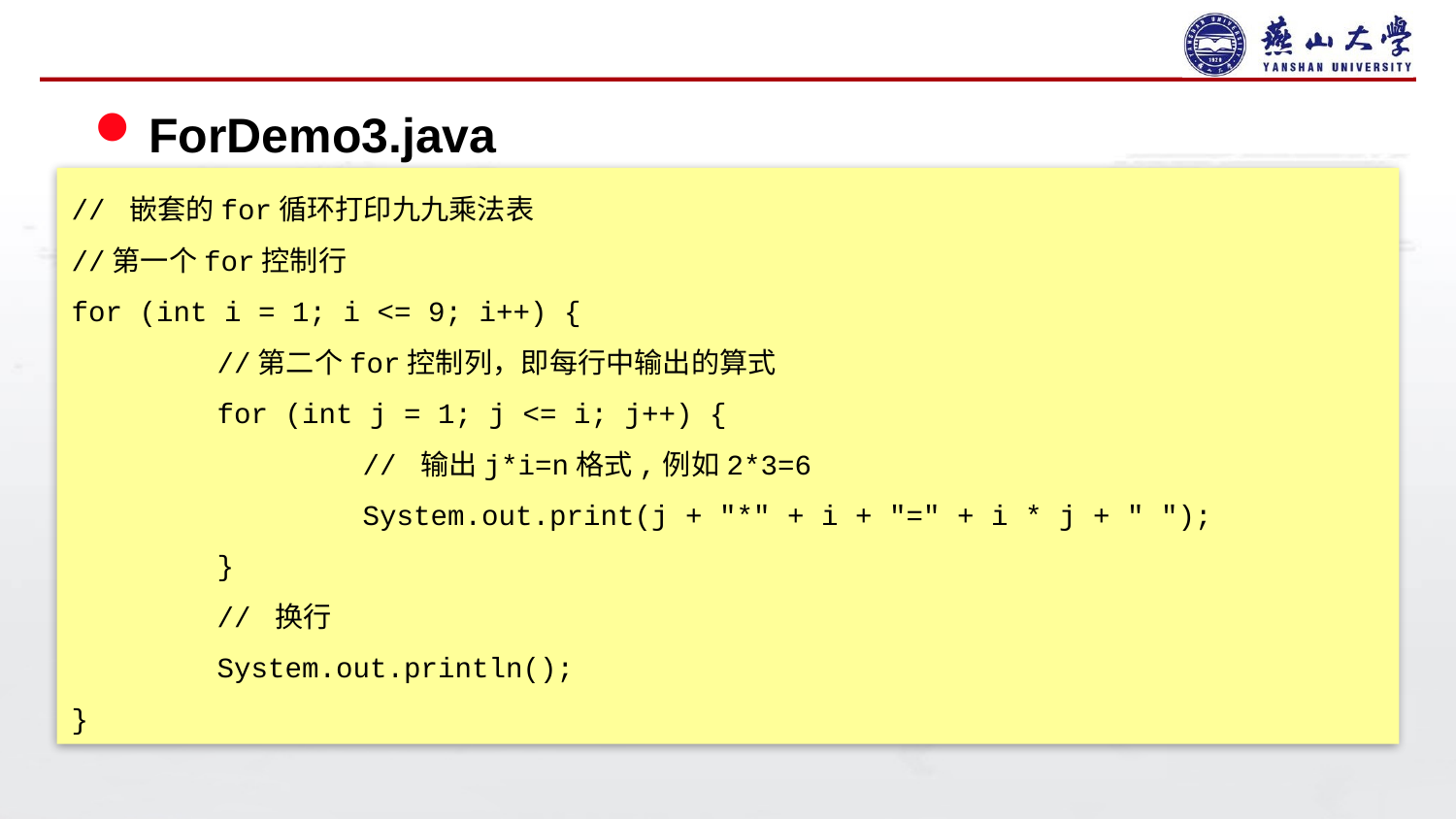

#
ForDemo3.java

// 嵌套的for循环打印九九乘法表
//第一个for控制行
for (int i = 1; i <= 9; i++) {
	//第二个for控制列，即每行中输出的算式
	for (int j = 1; j <= i; j++) {
		// 输出j*i=n格式,例如2*3=6
		System.out.print(j + "*" + i + "=" + i * j + " ");
	}
	// 换行
	System.out.println();
}